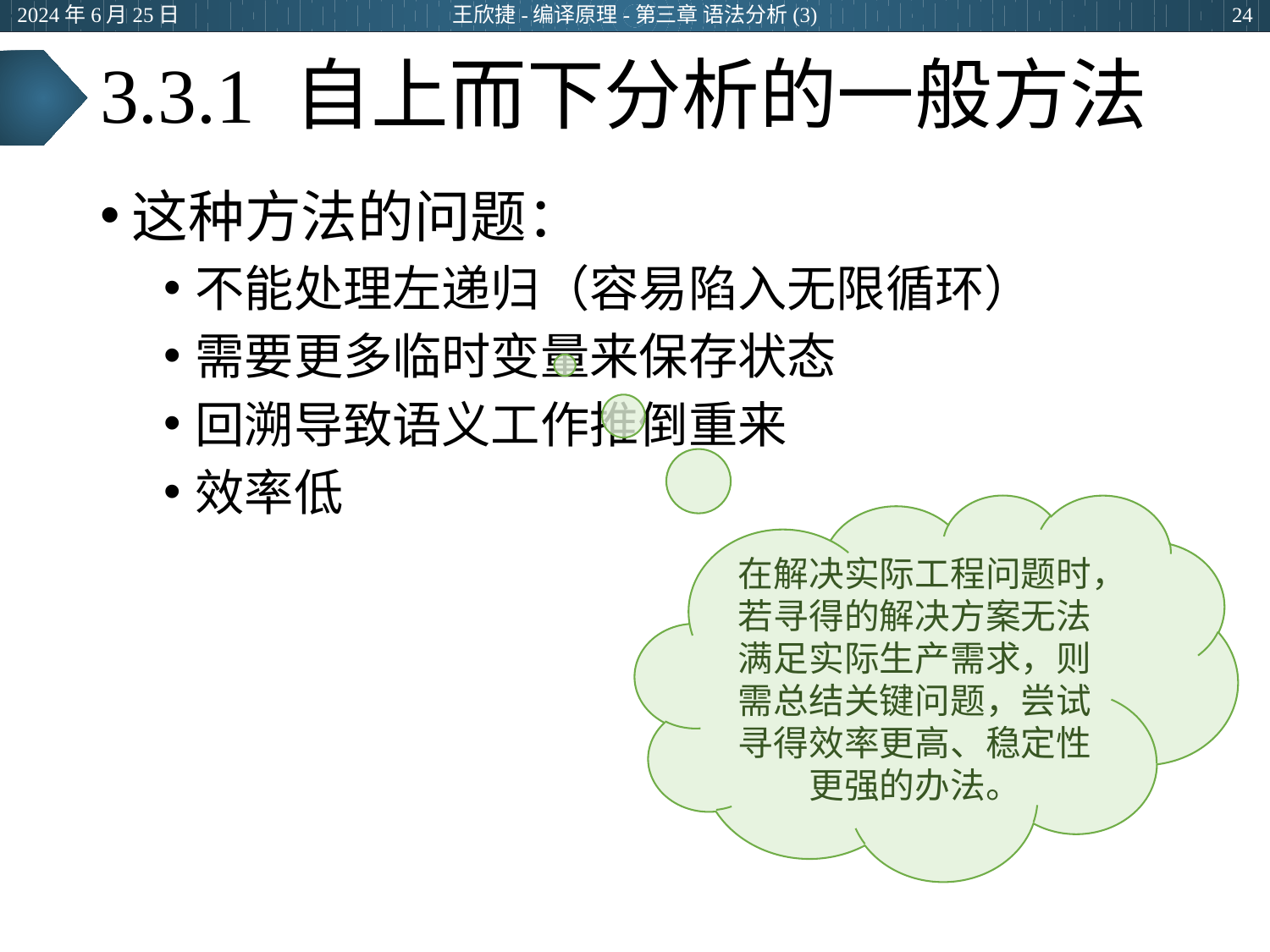

2024年6月25日
王欣捷-编译原理-第三章 语法分析(3)
24
# 3.3.1 自上而下分析的一般方法
这种方法的问题：
不能处理左递归（容易陷入无限循环）
需要更多临时变量来保存状态
回溯导致语义工作推倒重来
效率低
在解决实际工程问题时，若寻得的解决方案无法满足实际生产需求，则需总结关键问题，尝试寻得效率更高、稳定性更强的办法。